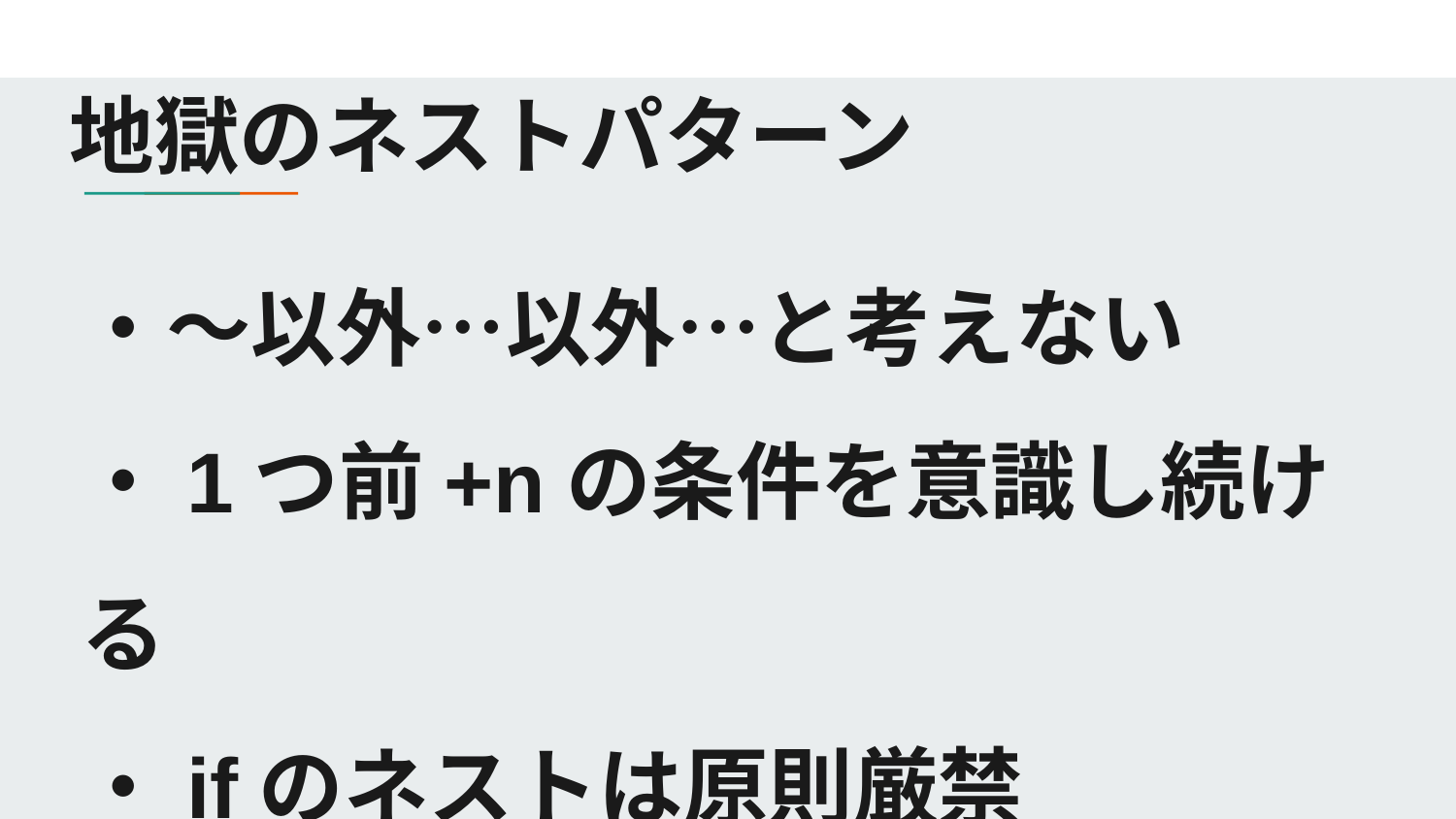

# 地獄のネストパターン
・～以外…以外…と考えない
・1つ前+nの条件を意識し続ける
・ifのネストは原則厳禁
・一個でもif条件間違ったらバグ